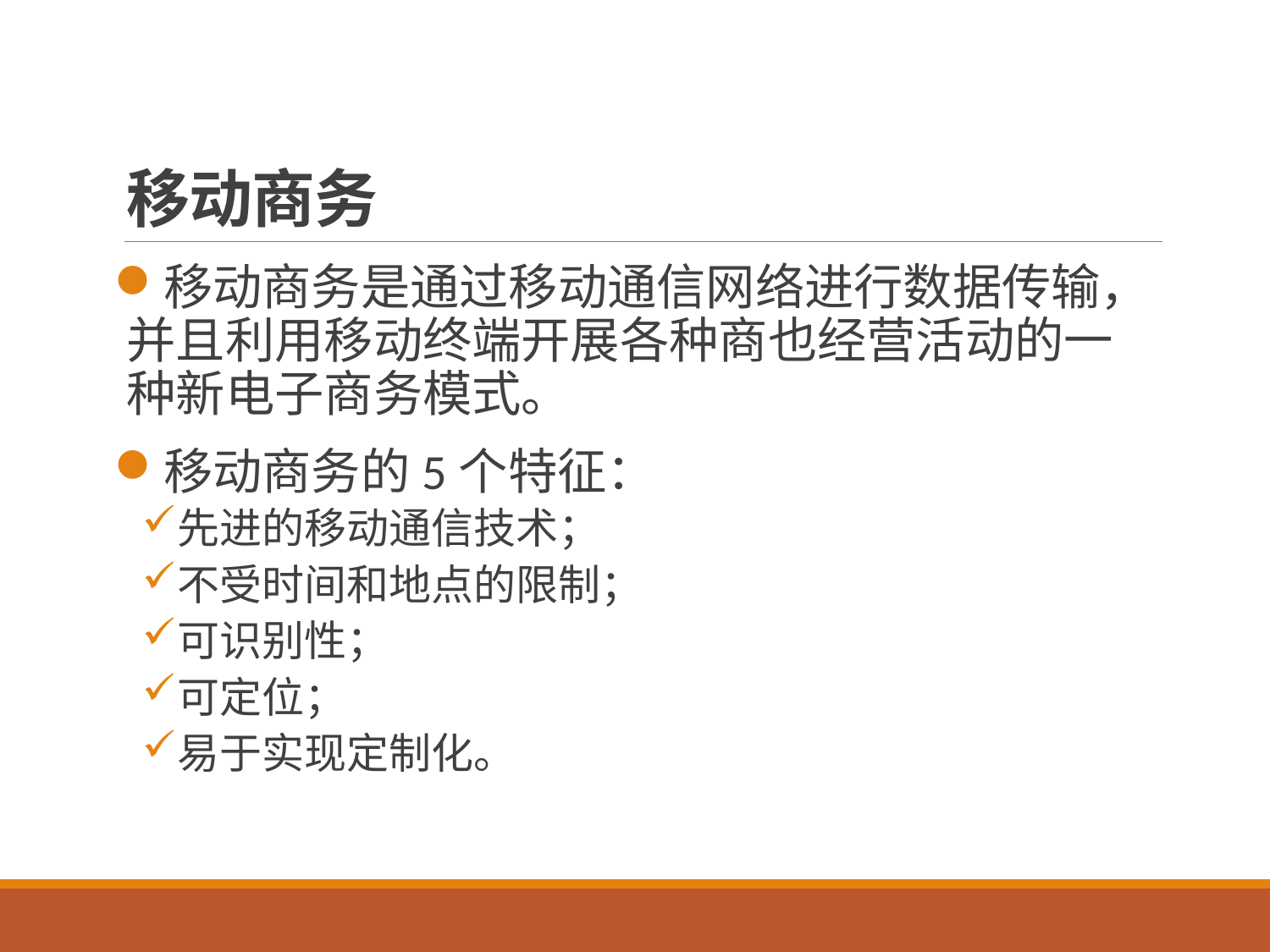

# 移动商务
移动商务是通过移动通信网络进行数据传输，并且利用移动终端开展各种商也经营活动的一种新电子商务模式。
移动商务的5个特征：
先进的移动通信技术；
不受时间和地点的限制；
可识别性；
可定位；
易于实现定制化。